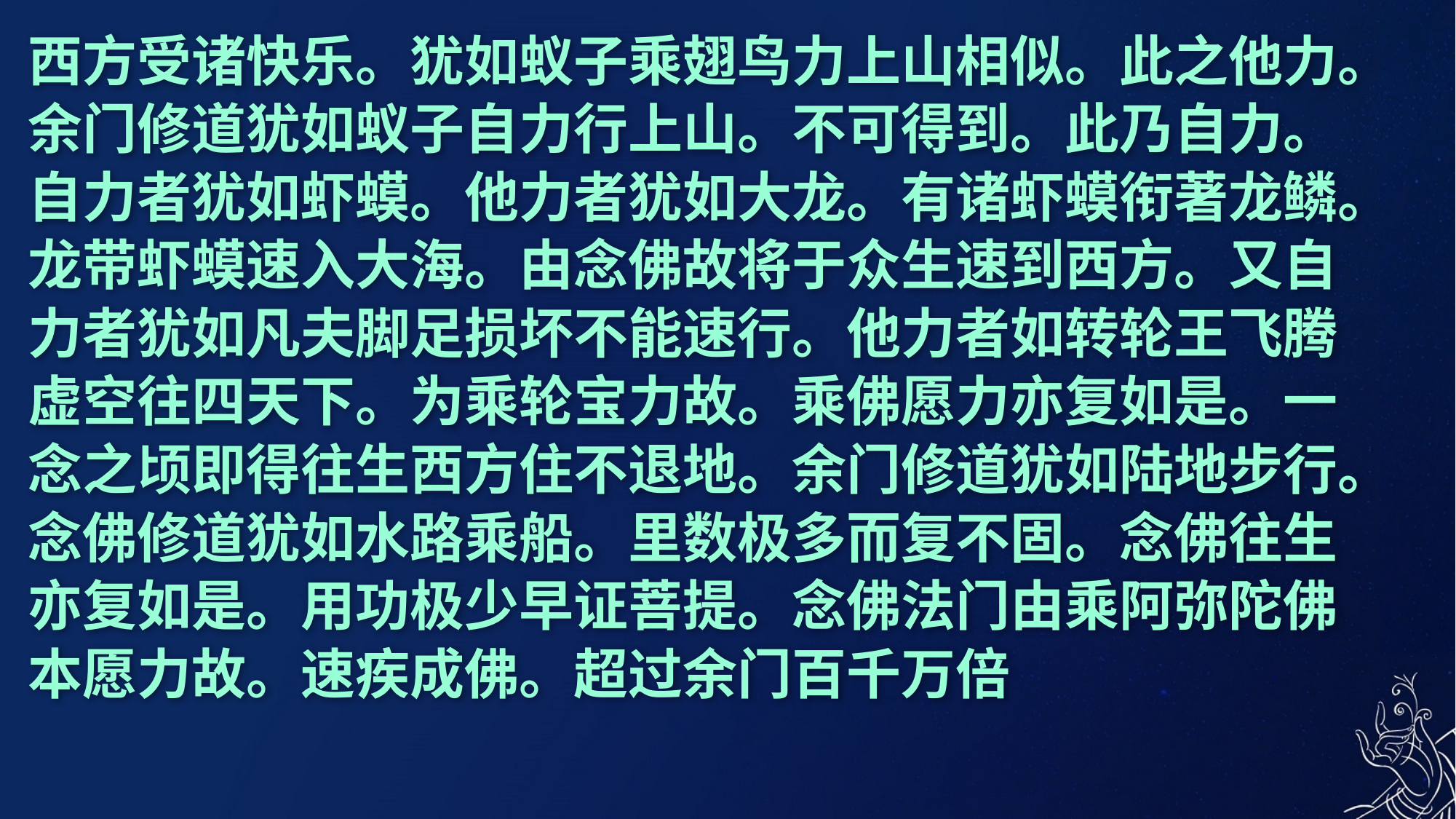

西方受诸快乐。犹如蚁子乘翅鸟力上山相似。此之他力。余门修道犹如蚁子自力行上山。不可得到。此乃自力。自力者犹如虾蟆。他力者犹如大龙。有诸虾蟆衔著龙鳞。龙带虾蟆速入大海。由念佛故将于众生速到西方。又自力者犹如凡夫脚足损坏不能速行。他力者如转轮王飞腾虚空往四天下。为乘轮宝力故。乘佛愿力亦复如是。一念之顷即得往生西方住不退地。余门修道犹如陆地步行。念佛修道犹如水路乘船。里数极多而复不固。念佛往生亦复如是。用功极少早证菩提。念佛法门由乘阿弥陀佛本愿力故。速疾成佛。超过余门百千万倍